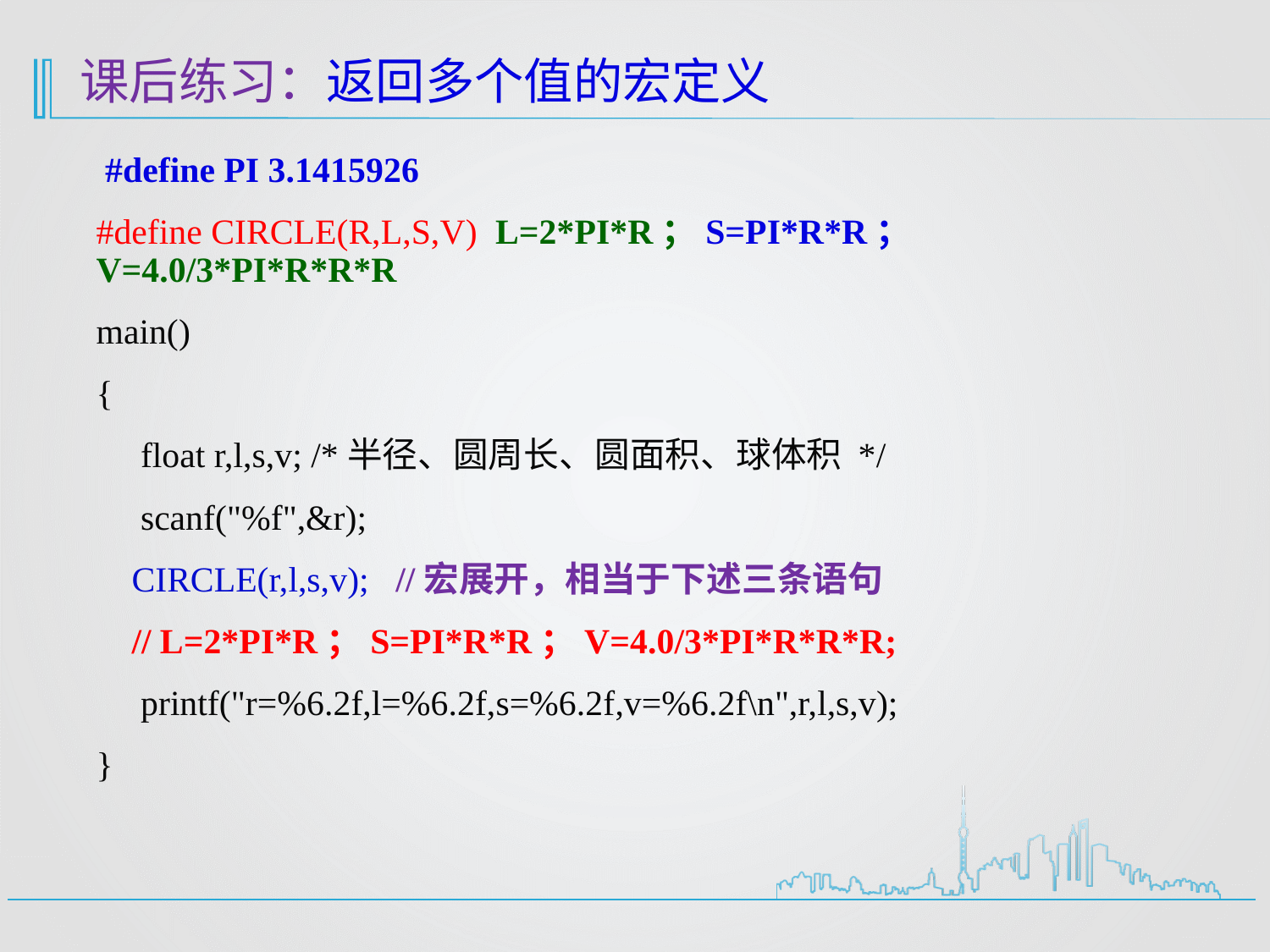

# 课后练习：返回多个值的宏定义
 #define PI 3.1415926
#define CIRCLE(R,L,S,V)  L=2*PI*R；S=PI*R*R；V=4.0/3*PI*R*R*R
main()
{
     float r,l,s,v; /*半径、圆周长、圆面积、球体积 */
     scanf("%f",&r);
    CIRCLE(r,l,s,v);   //宏展开，相当于下述三条语句
    // L=2*PI*R；S=PI*R*R；V=4.0/3*PI*R*R*R;
     printf("r=%6.2f,l=%6.2f,s=%6.2f,v=%6.2f\n",r,l,s,v);
}